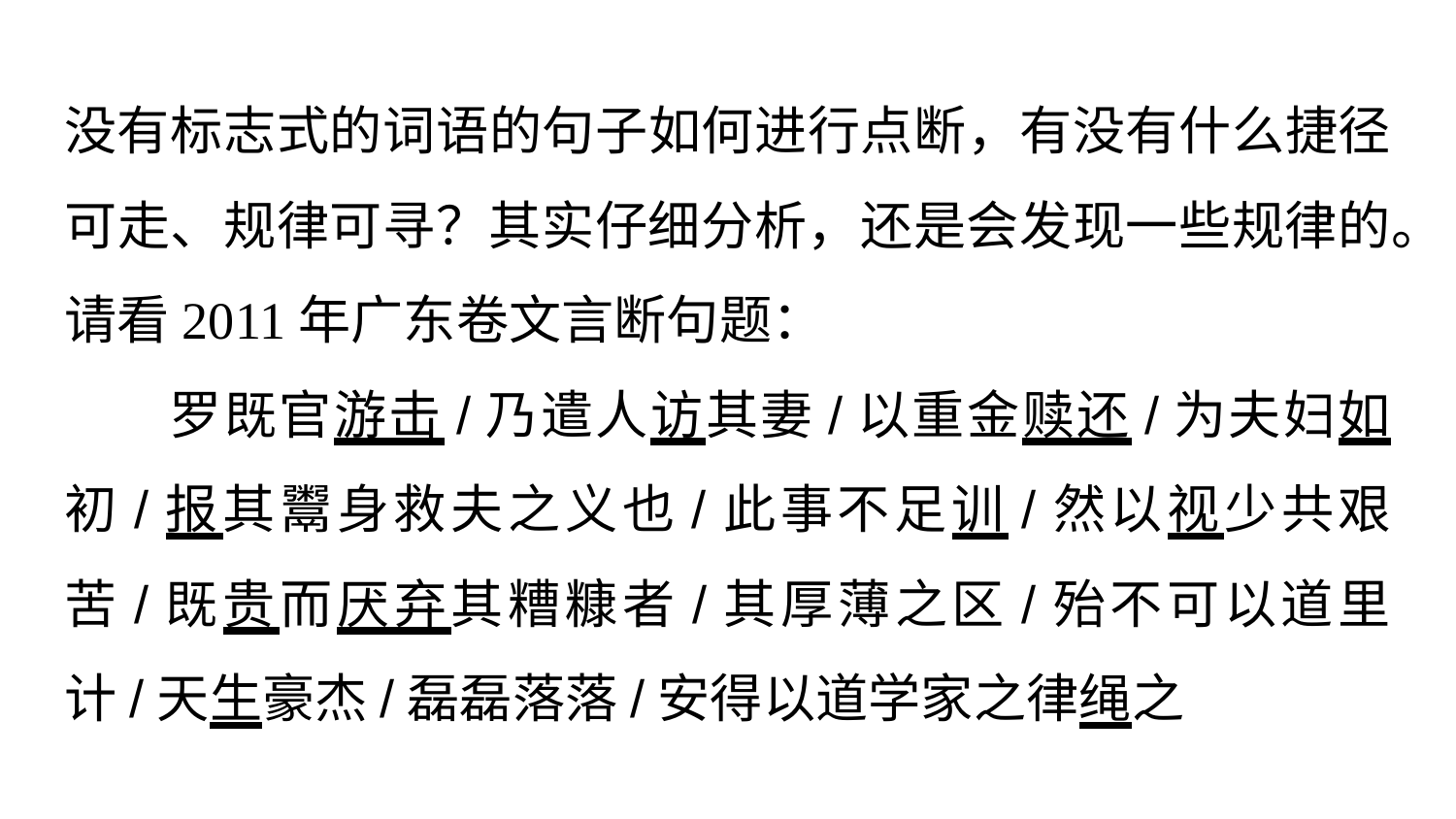

没有标志式的词语的句子如何进行点断，有没有什么捷径可走、规律可寻？其实仔细分析，还是会发现一些规律的。请看2011年广东卷文言断句题：
罗既官游击/乃遣人访其妻/以重金赎还/为夫妇如初/报其鬻身救夫之义也/此事不足训/然以视少共艰苦/既贵而厌弃其糟糠者/其厚薄之区/殆不可以道里计/天生豪杰/磊磊落落/安得以道学家之律绳之